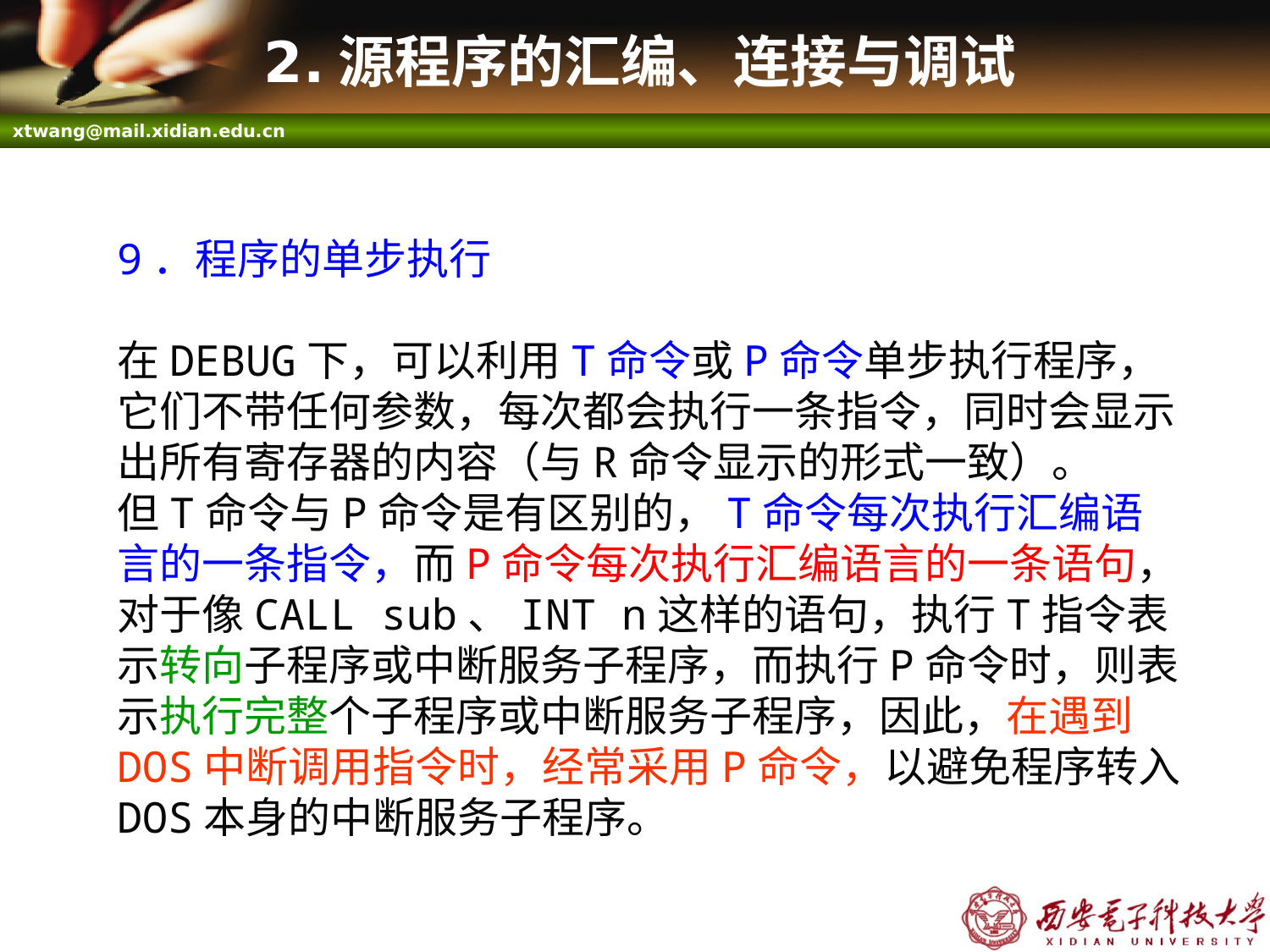

# 2.源程序的汇编、连接与调试
9．程序的单步执行

在DEBUG下，可以利用T命令或P命令单步执行程序，它们不带任何参数，每次都会执行一条指令，同时会显示出所有寄存器的内容（与R命令显示的形式一致）。
但T命令与P命令是有区别的，T命令每次执行汇编语言的一条指令，而P命令每次执行汇编语言的一条语句，对于像CALL sub、INT n这样的语句，执行T指令表示转向子程序或中断服务子程序，而执行P命令时，则表示执行完整个子程序或中断服务子程序，因此，在遇到DOS中断调用指令时，经常采用P命令，以避免程序转入DOS本身的中断服务子程序。